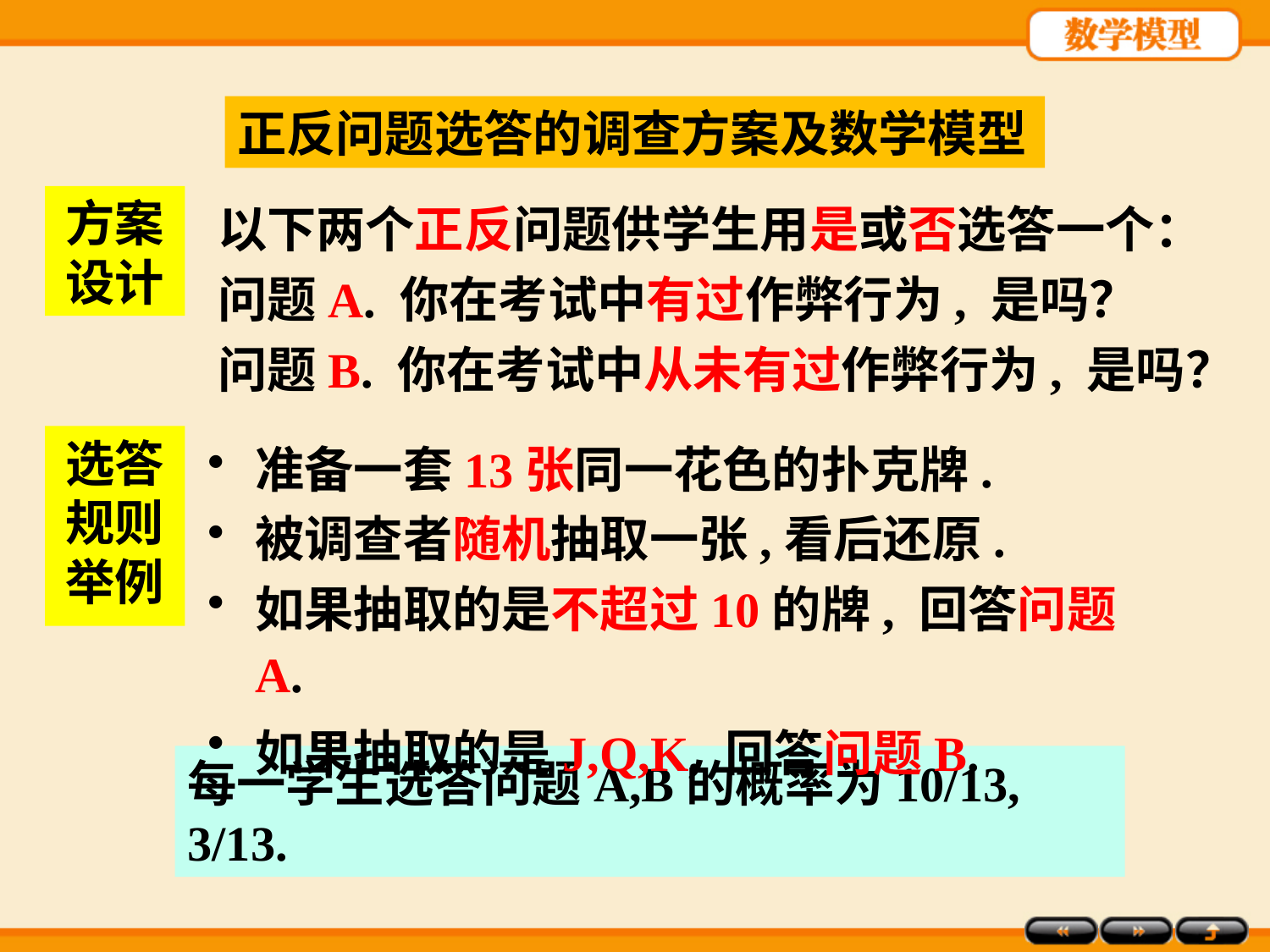

正反问题选答的调查方案及数学模型
方案设计
以下两个正反问题供学生用是或否选答一个：
问题A. 你在考试中有过作弊行为, 是吗？
问题B. 你在考试中从未有过作弊行为, 是吗？
选答规则
举例
准备一套13张同一花色的扑克牌.
被调查者随机抽取一张,看后还原.
如果抽取的是不超过10的牌, 回答问题A.
如果抽取的是J,Q,K, 回答问题B.
每一学生选答问题A,B的概率为10/13, 3/13.